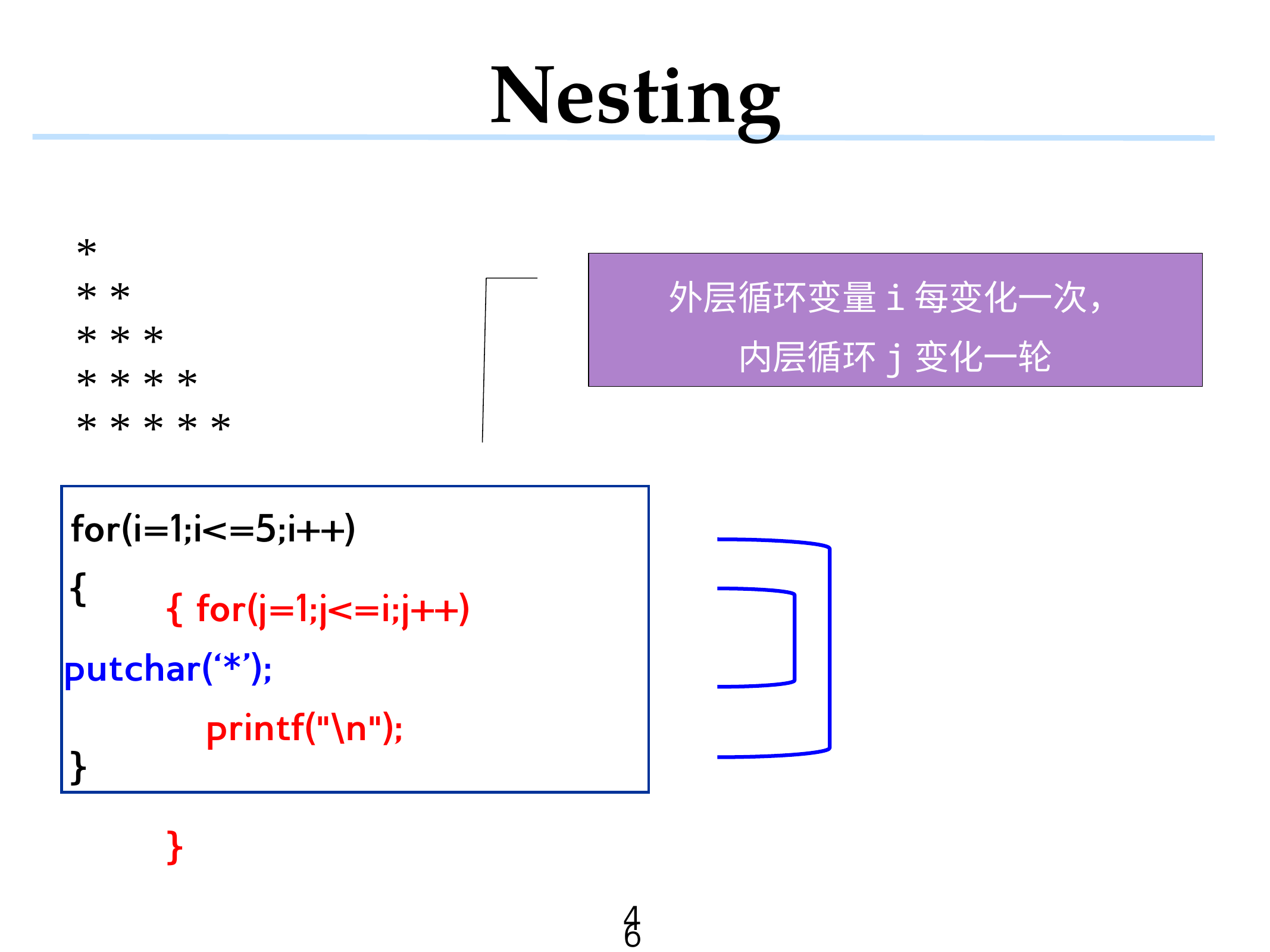

# Nesting
*
* *
* * *
* * * *
* * * * *
外层循环变量i每变化一次，
内层循环j变化一轮
for(i=1;i<=5;i++)
{

}

        { for(j=1;j<=i;j++) putchar(‘*’);
           printf("\n");
        }
46